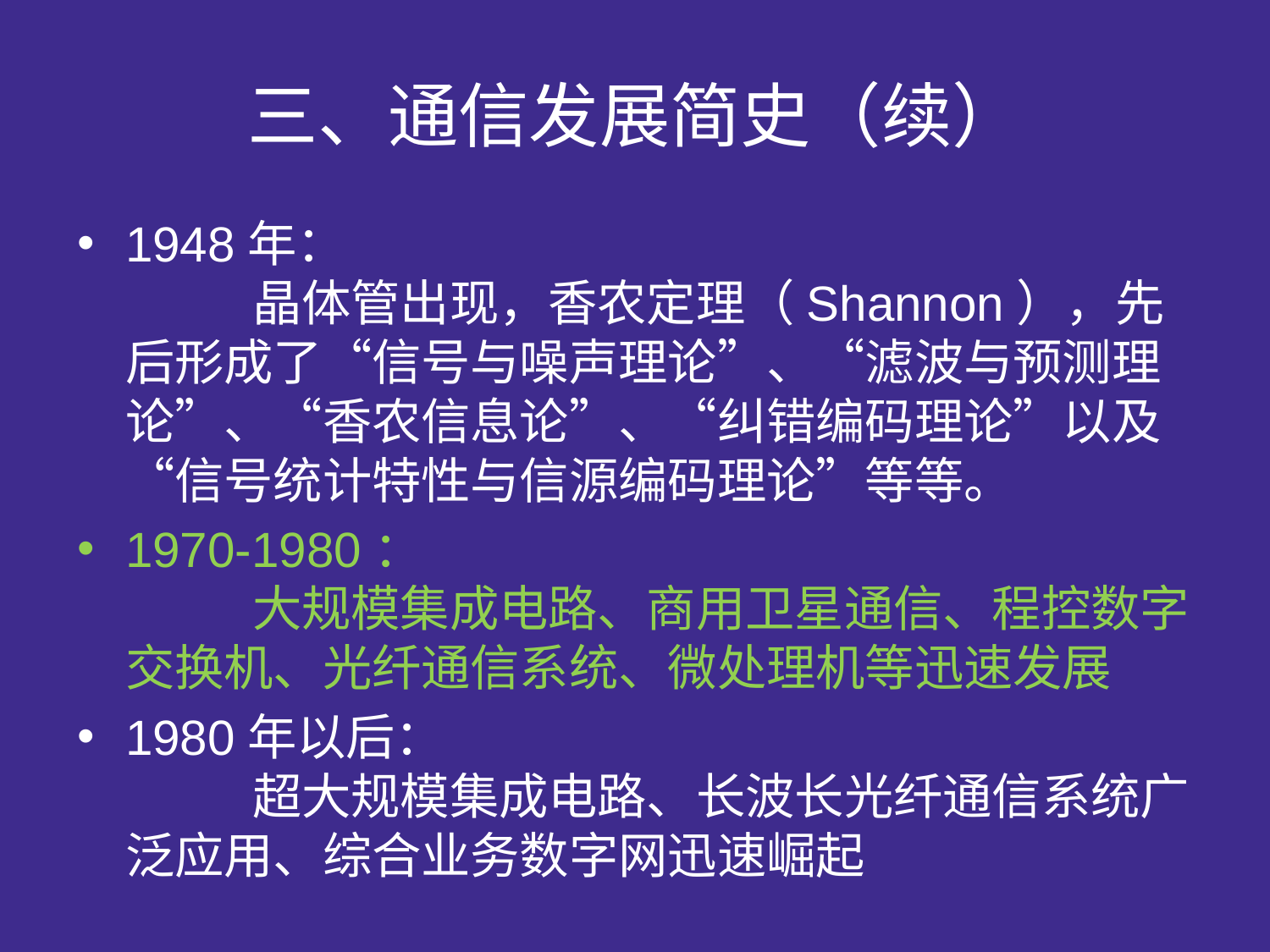

# 三、通信发展简史（续）
1948年：
	晶体管出现，香农定理（Shannon），先后形成了“信号与噪声理论”、“滤波与预测理论”、“香农信息论”、“纠错编码理论”以及“信号统计特性与信源编码理论”等等。
1970-1980：
	大规模集成电路、商用卫星通信、程控数字交换机、光纤通信系统、微处理机等迅速发展
1980年以后：
	超大规模集成电路、长波长光纤通信系统广泛应用、综合业务数字网迅速崛起